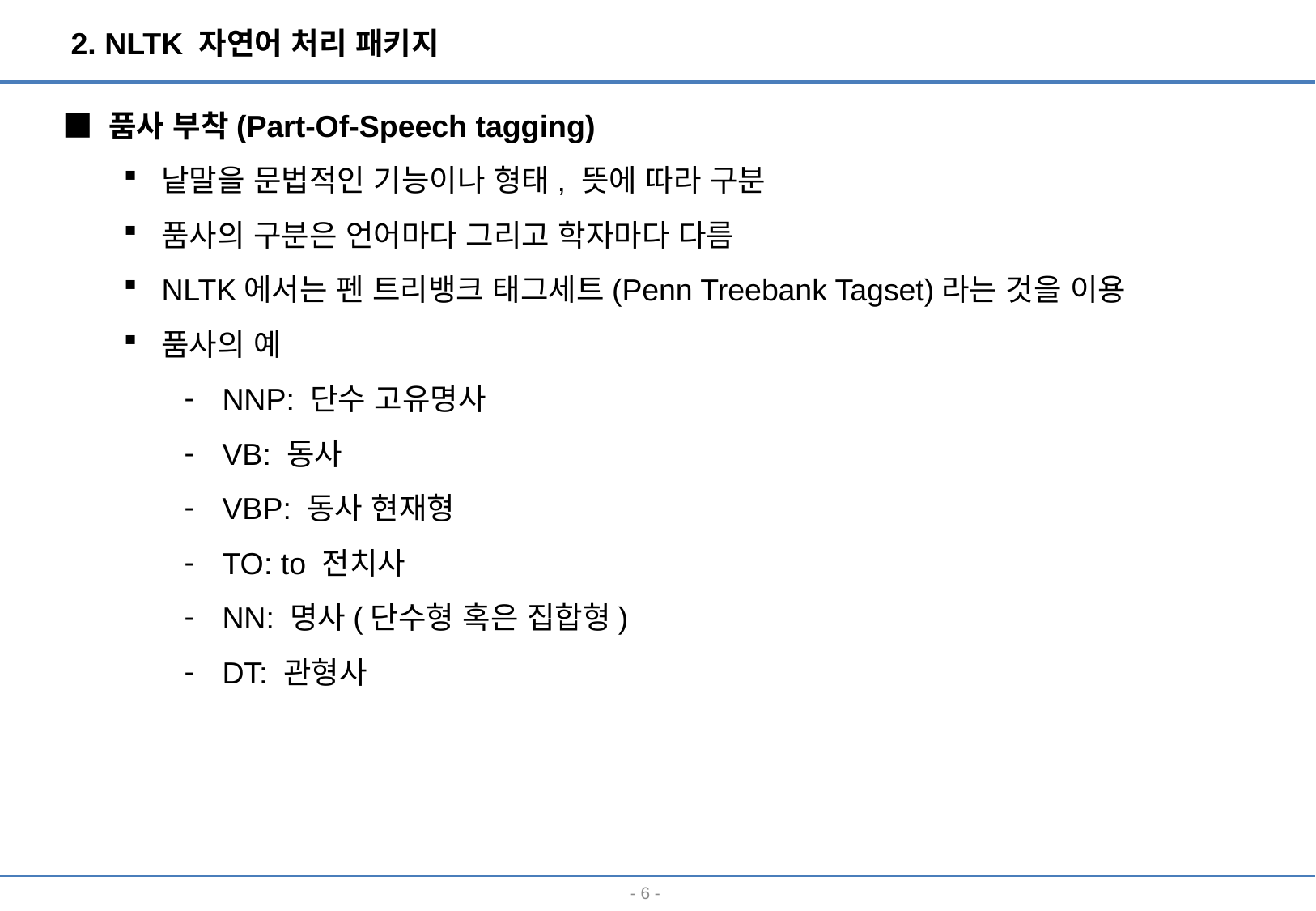

2. NLTK 자연어 처리 패키지
■ 품사 부착(Part-Of-Speech tagging)
낱말을 문법적인 기능이나 형태, 뜻에 따라 구분
품사의 구분은 언어마다 그리고 학자마다 다름
NLTK에서는 펜 트리뱅크 태그세트(Penn Treebank Tagset)라는 것을 이용
품사의 예
NNP: 단수 고유명사
VB: 동사
VBP: 동사 현재형
TO: to 전치사
NN: 명사(단수형 혹은 집합형)
DT: 관형사
- 6 -